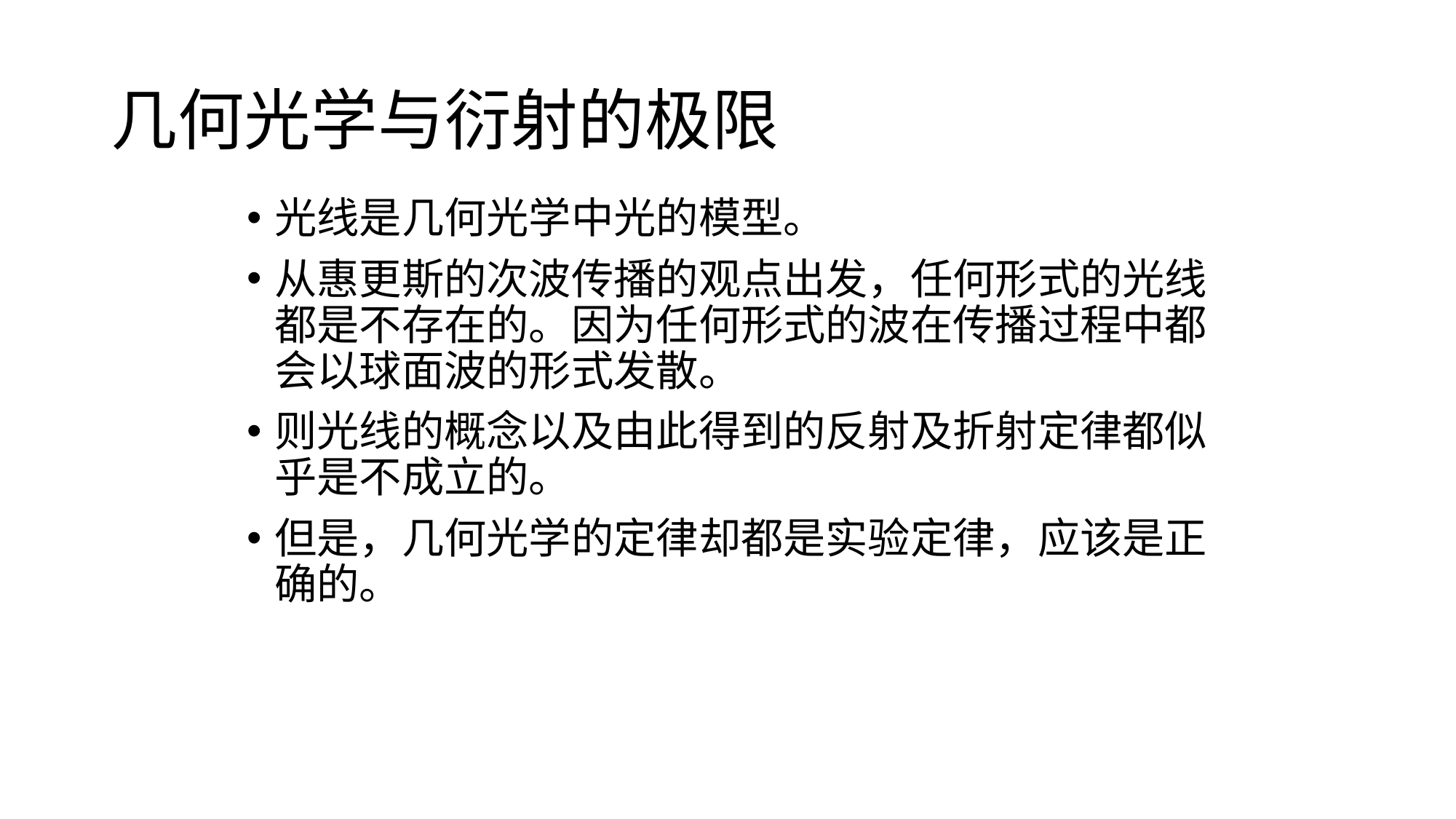

# 几何光学与衍射的极限
光线是几何光学中光的模型。
从惠更斯的次波传播的观点出发，任何形式的光线都是不存在的。因为任何形式的波在传播过程中都会以球面波的形式发散。
则光线的概念以及由此得到的反射及折射定律都似乎是不成立的。
但是，几何光学的定律却都是实验定律，应该是正确的。